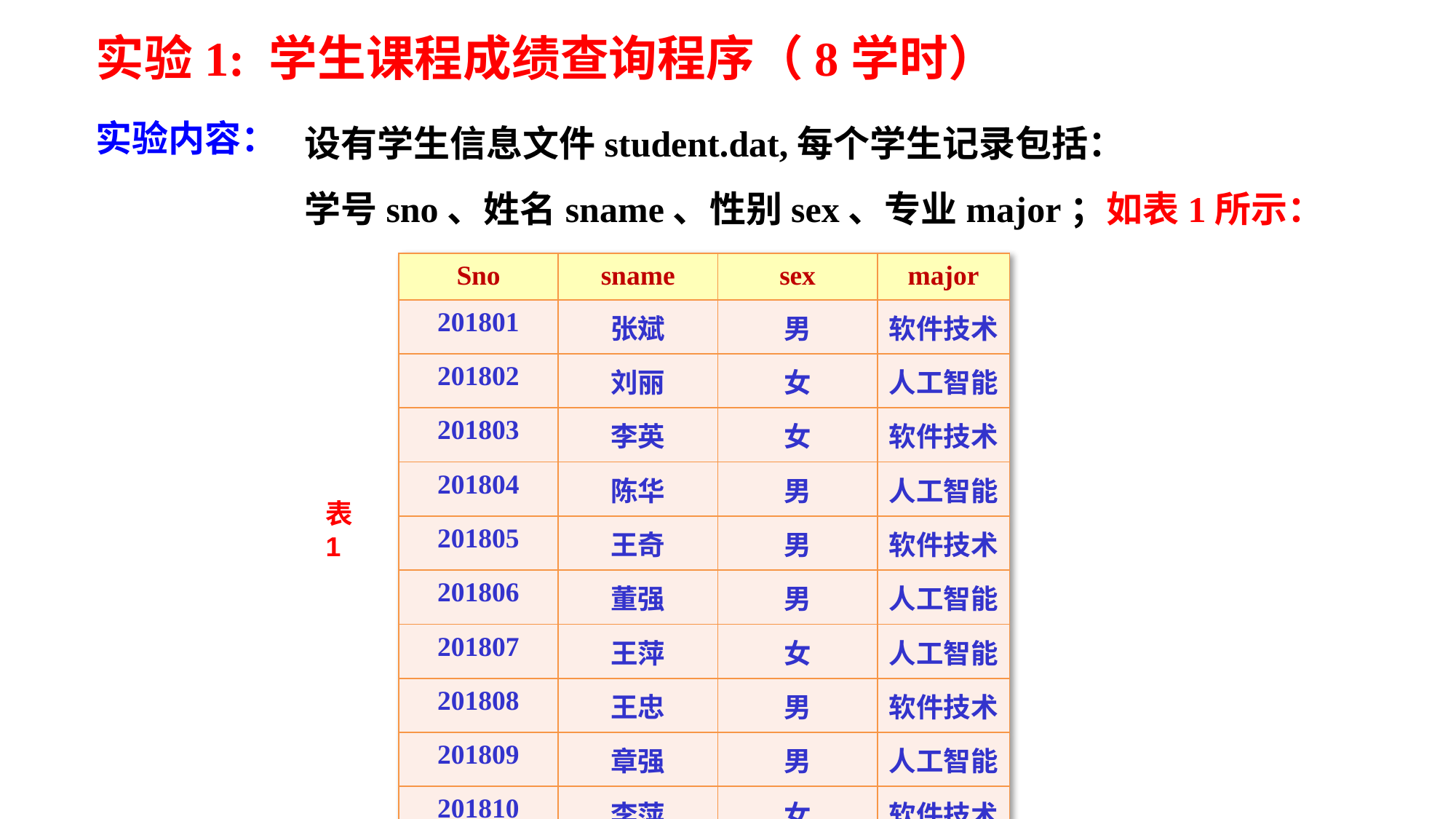

# 实验1: 学生课程成绩查询程序（8学时）
  设有学生信息文件student.dat,每个学生记录包括：
  学号sno、姓名sname、性别sex、专业major；如表1所示：
实验内容：
| Sno | sname | sex | major |
| --- | --- | --- | --- |
| 201801 | 张斌 | 男 | 软件技术 |
| 201802 | 刘丽 | 女 | 人工智能 |
| 201803 | 李英 | 女 | 软件技术 |
| 201804 | 陈华 | 男 | 人工智能 |
| 201805 | 王奇 | 男 | 软件技术 |
| 201806 | 董强 | 男 | 人工智能 |
| 201807 | 王萍 | 女 | 人工智能 |
| 201808 | 王忠 | 男 | 软件技术 |
| 201809 | 章强 | 男 | 人工智能 |
| 201810 | 李萍 | 女 | 软件技术 |
表1